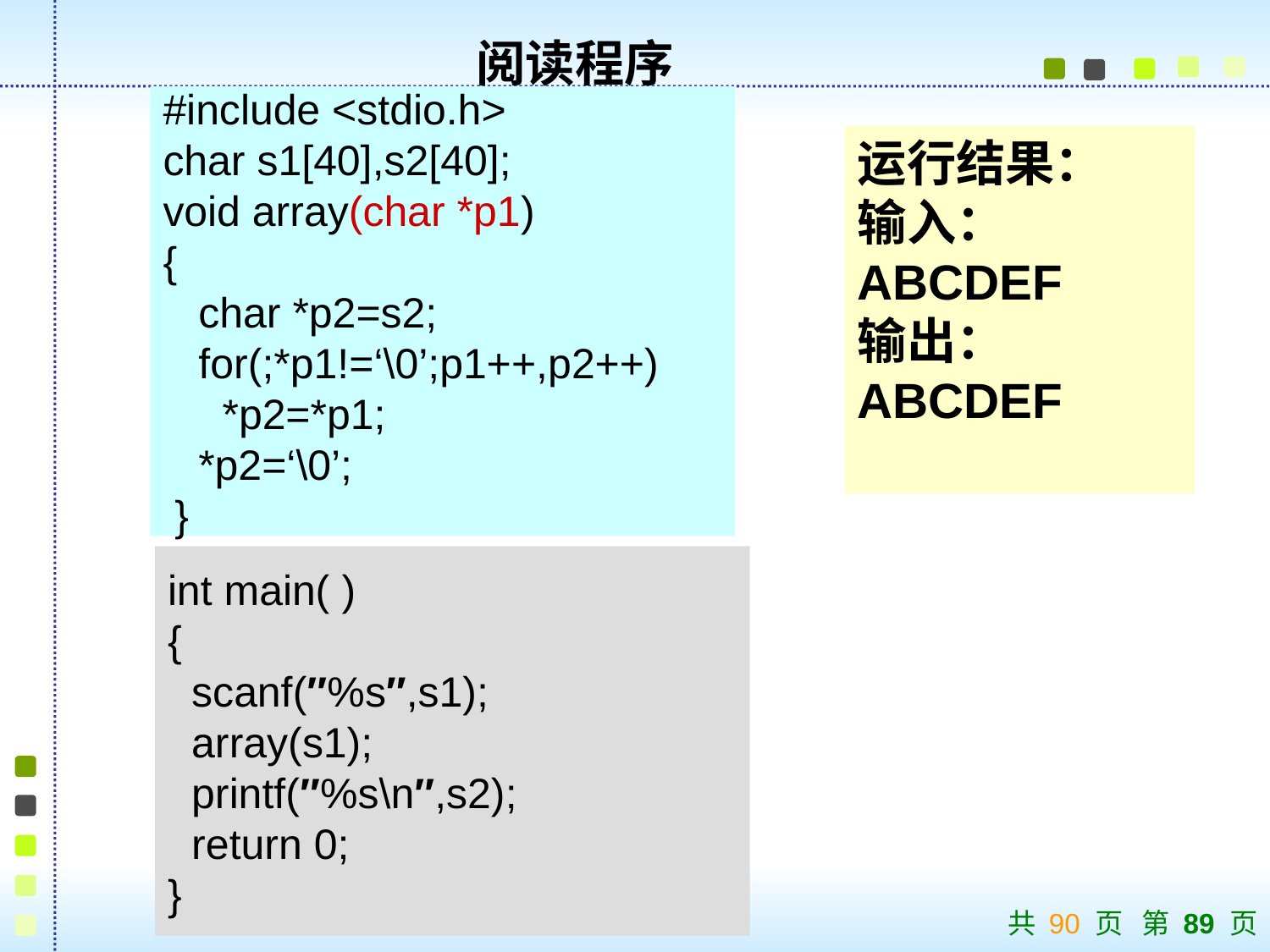

阅读程序
#include <stdio.h>
char s1[40],s2[40];
void array(char *p1)
{
   char *p2=s2;
   for(;*p1!=‘\0’;p1++,p2++)
     *p2=*p1;
   *p2=‘\0’;
 }
运行结果：
输入：ABCDEF
输出：ABCDEF

int main( )
{
  scanf(″%s″,s1);
  array(s1);
  printf(″%s\n″,s2);
  return 0;
}
共 90 页   第 89 页